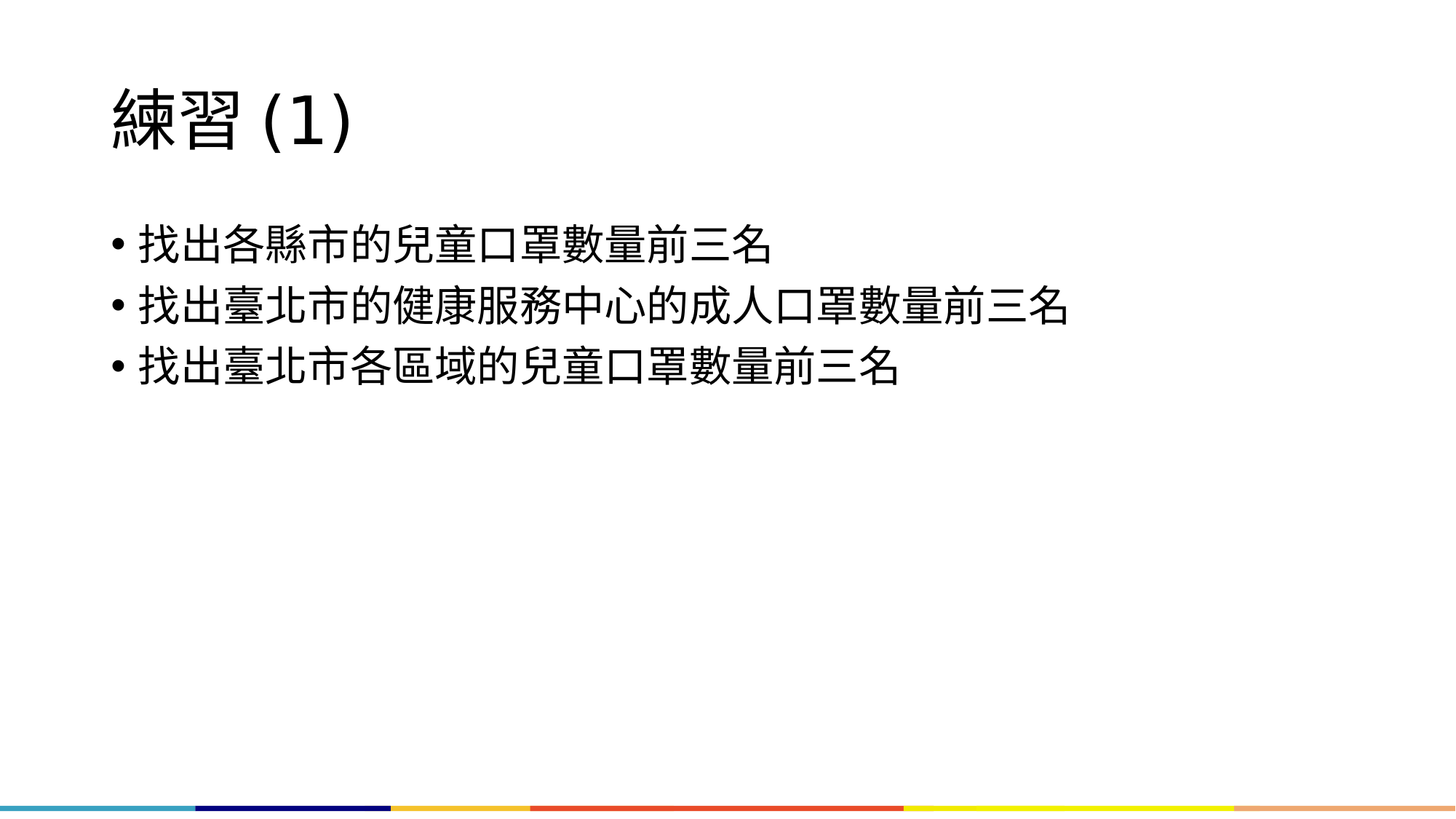

# 練習(1)
找出各縣市的兒童口罩數量前三名
找出臺北市的健康服務中心的成人口罩數量前三名
找出臺北市各區域的兒童口罩數量前三名